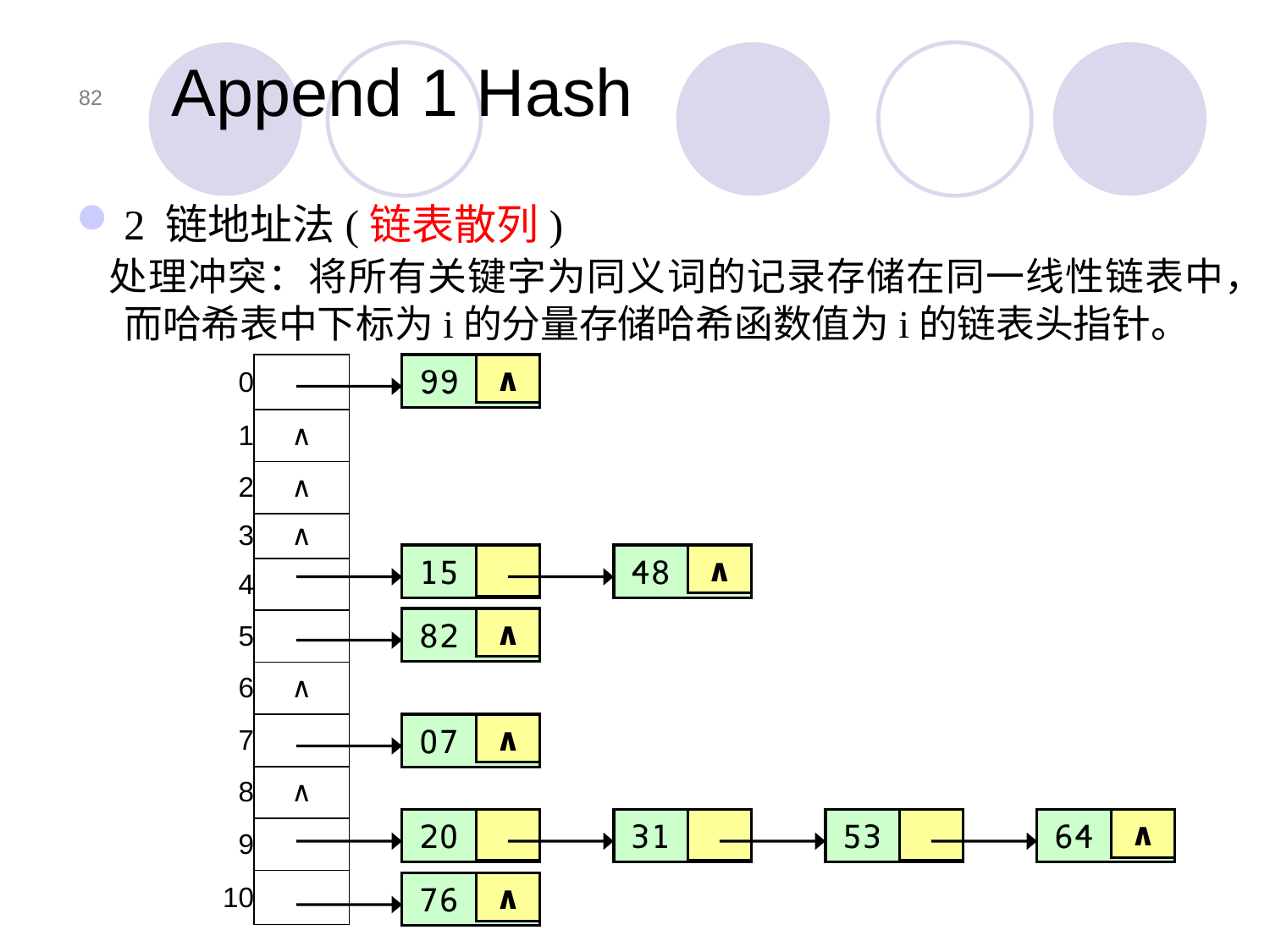

82
Append 1 Hash

2 链地址法(链表散列)
  处理冲突：将所有关键字为同义词的记录存储在同一线性链表中，而哈希表中下标为i的分量存储哈希函数值为i的链表头指针。
| 0 |  |
| --- | --- |
| 1 | ∧ |
| 2 | ∧ |
| 3 | ∧ |
| 4 |  |
| 5 |  |
| 6 | ∧ |
| 7 |  |
| 8 | ∧ |
| 9 |  |
| 10 |  |
99
∧

15

48
∧

82
∧

07
∧

20

31

53

64
∧

76
∧